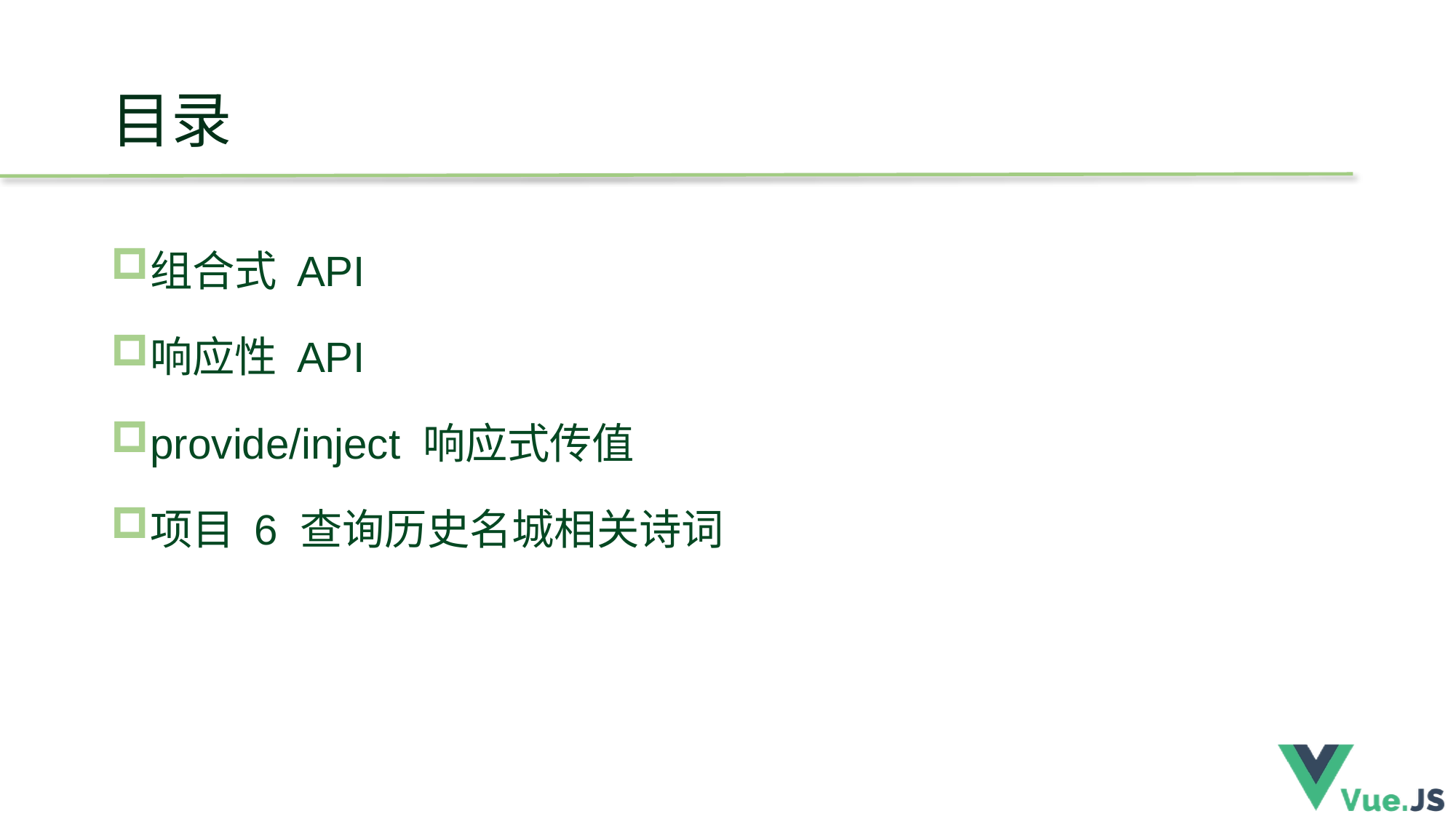

# 目录
组合式 API
响应性 API
provide/inject 响应式传值
项目 6 查询历史名城相关诗词